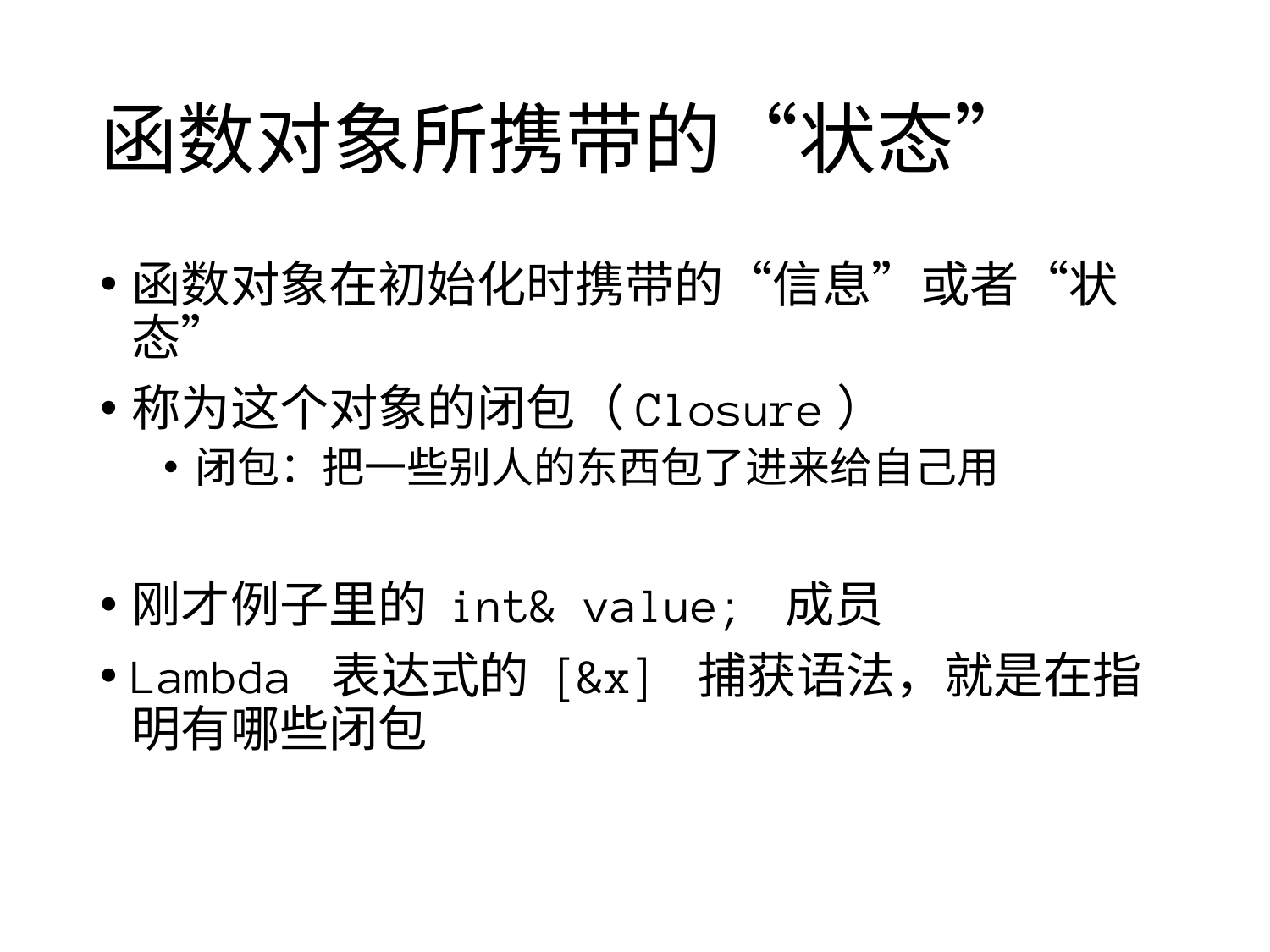

# 函数对象所携带的“状态”
函数对象在初始化时携带的“信息”或者“状态”
称为这个对象的闭包（Closure）
闭包：把一些别人的东西包了进来给自己用

刚才例子里的 int& value; 成员
Lambda 表达式的 [&x] 捕获语法，就是在指明有哪些闭包